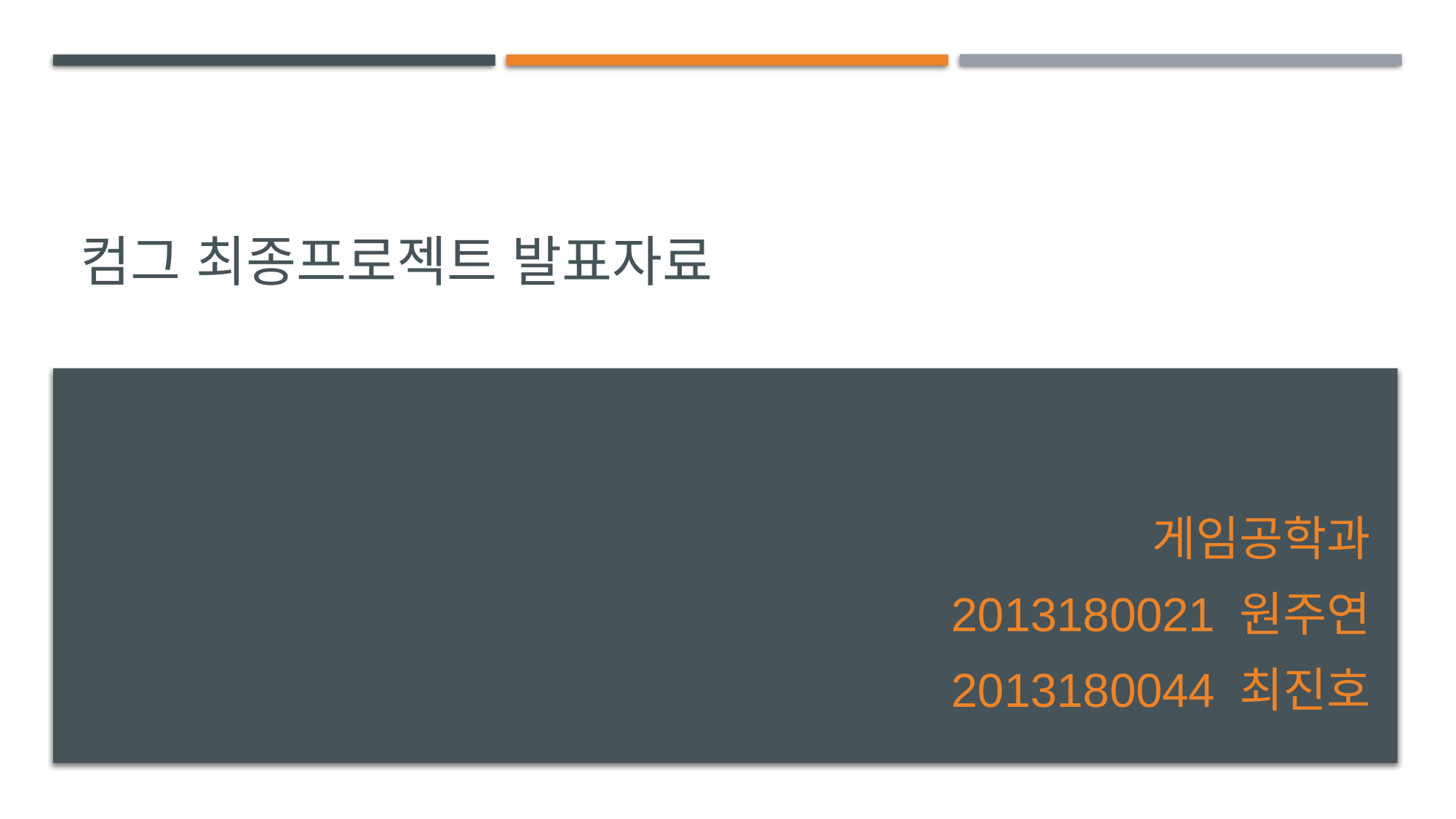

# 컴그 최종프로젝트 발표자료

게임공학과
2013180021 원주연
2013180044 최진호